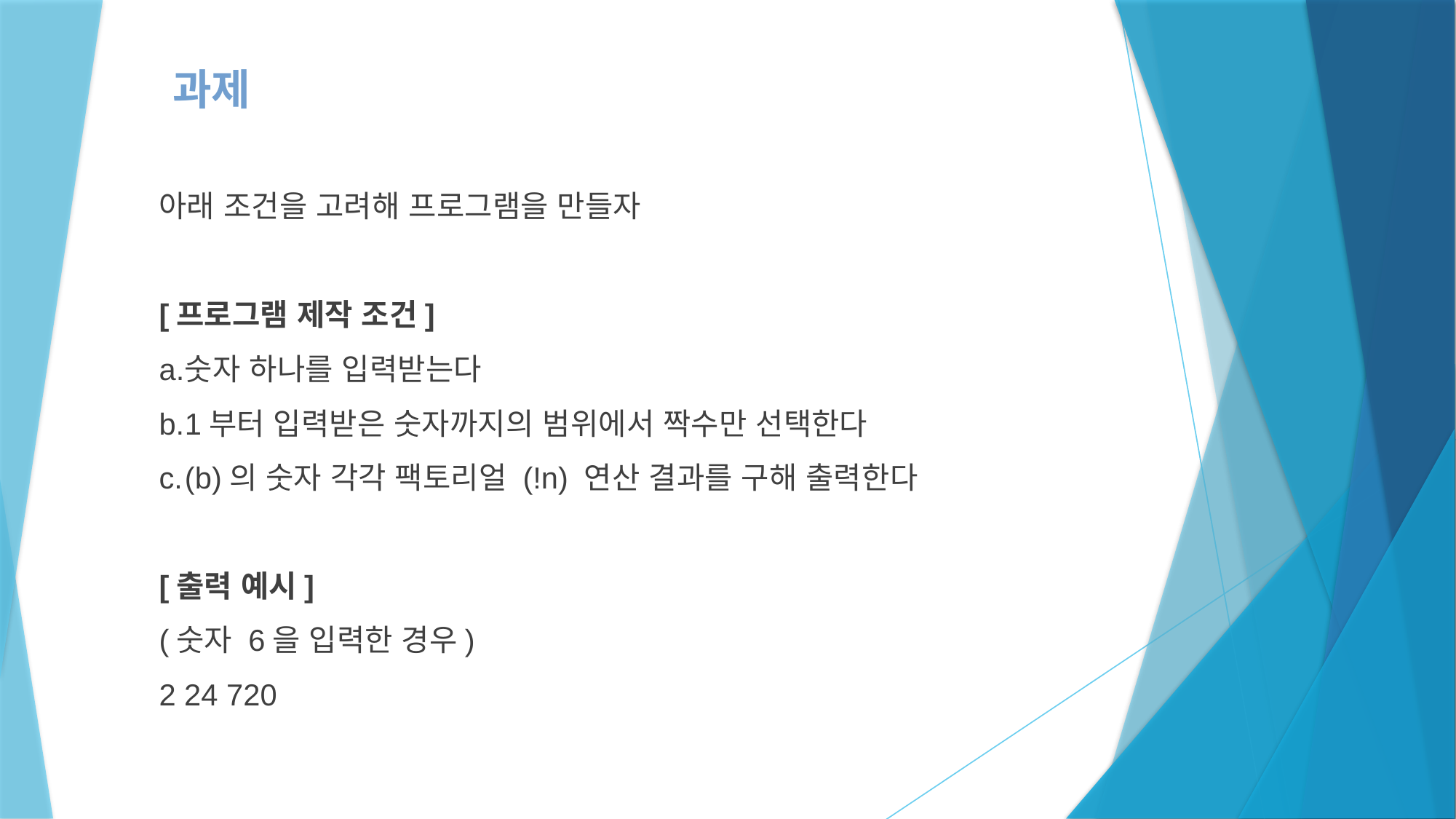

과제
아래 조건을 고려해 프로그램을 만들자

[프로그램 제작 조건]
숫자 하나를 입력받는다
1부터 입력받은 숫자까지의 범위에서 짝수만 선택한다
(b)의 숫자 각각 팩토리얼 (!n) 연산 결과를 구해 출력한다

[출력 예시]
(숫자 6을 입력한 경우)
2 24 720